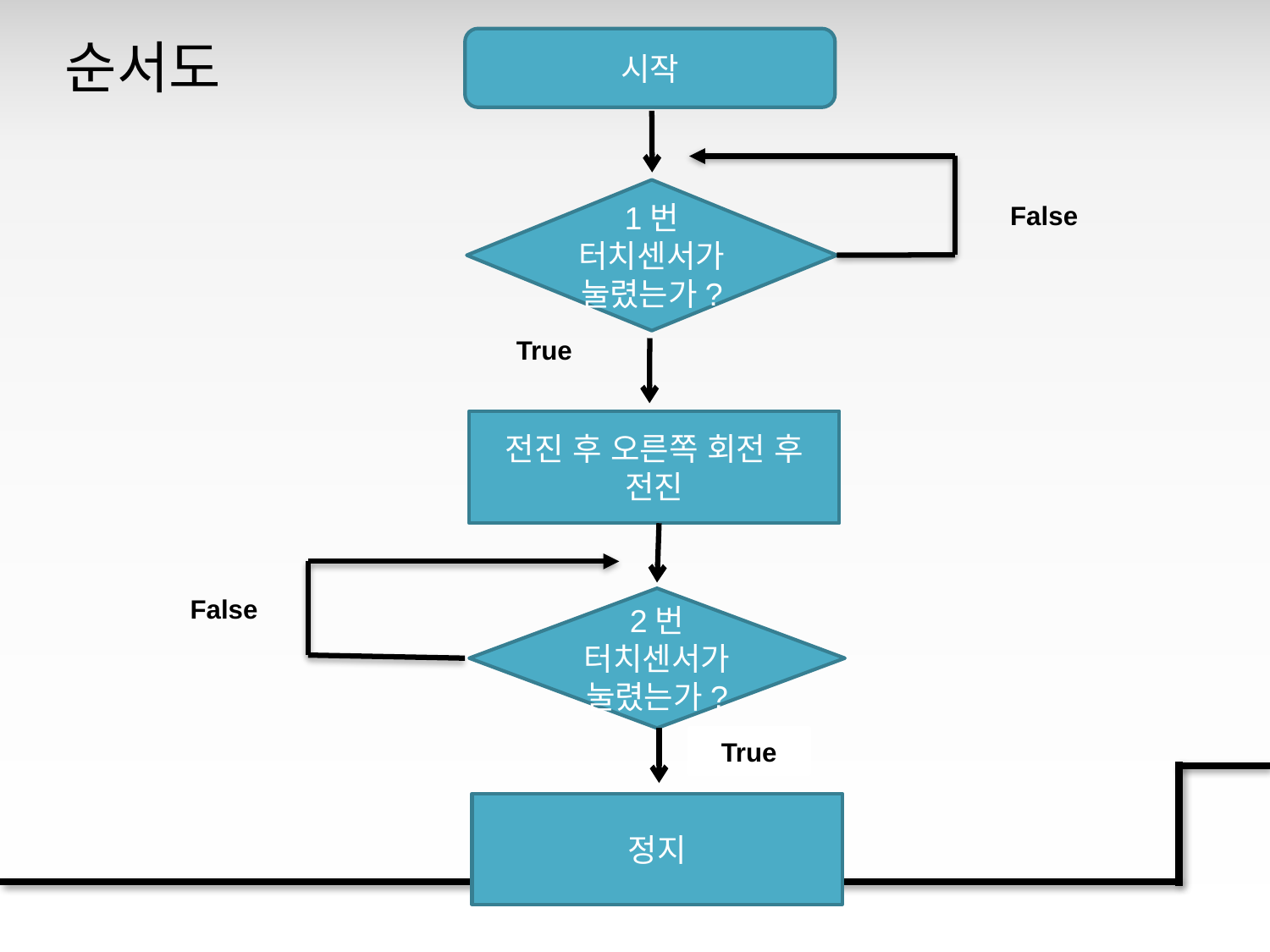

순서도
시작
1번 터치센서가 눌렸는가?
False
True
전진 후 오른쪽 회전 후 전진
2번 터치센서가 눌렸는가?
False
True
정지